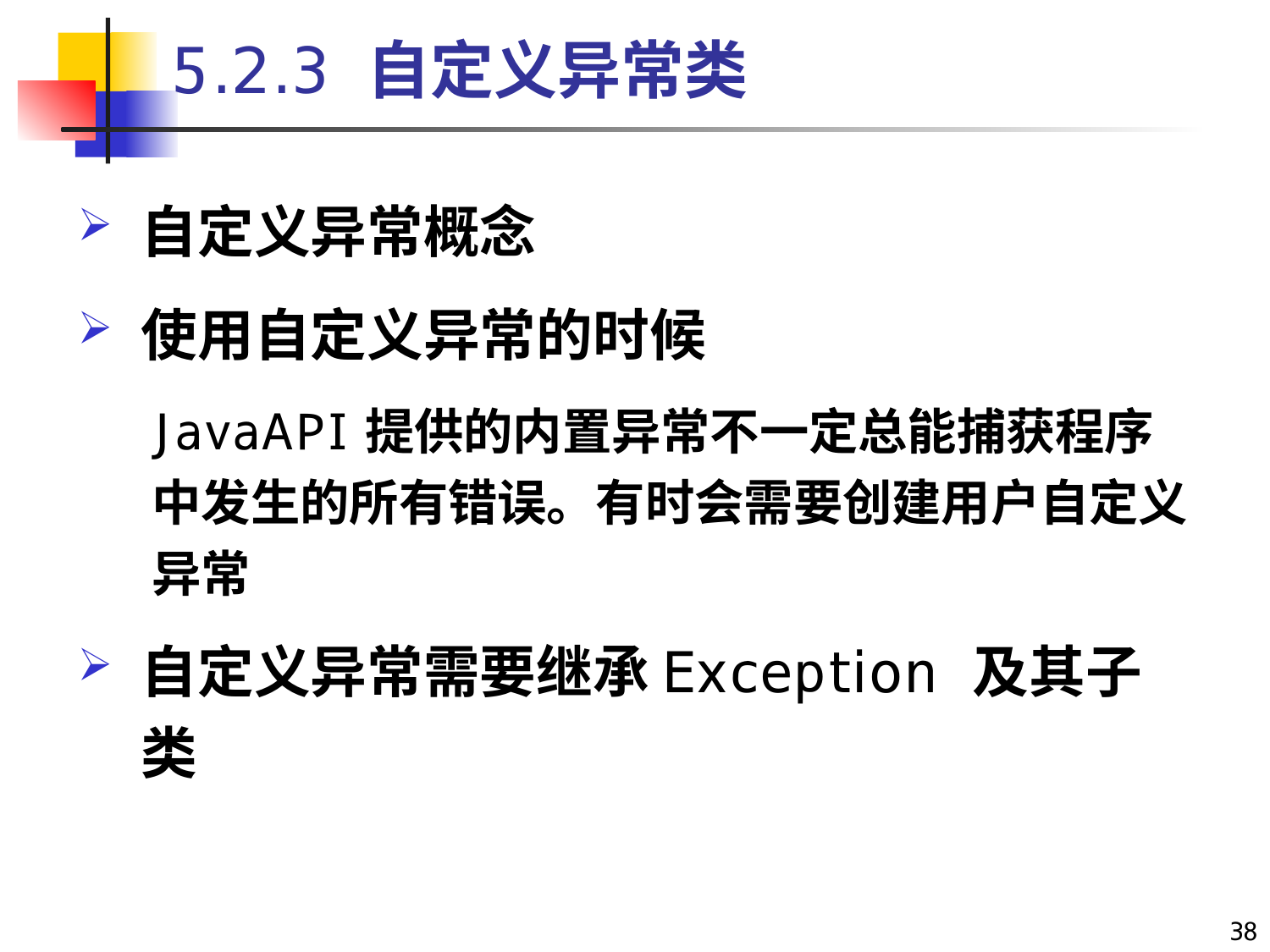

# 5.2.3 自定义异常类
自定义异常概念
使用自定义异常的时候
JavaAPI提供的内置异常不一定总能捕获程序中发生的所有错误。有时会需要创建用户自定义异常
自定义异常需要继承Exception 及其子类

38